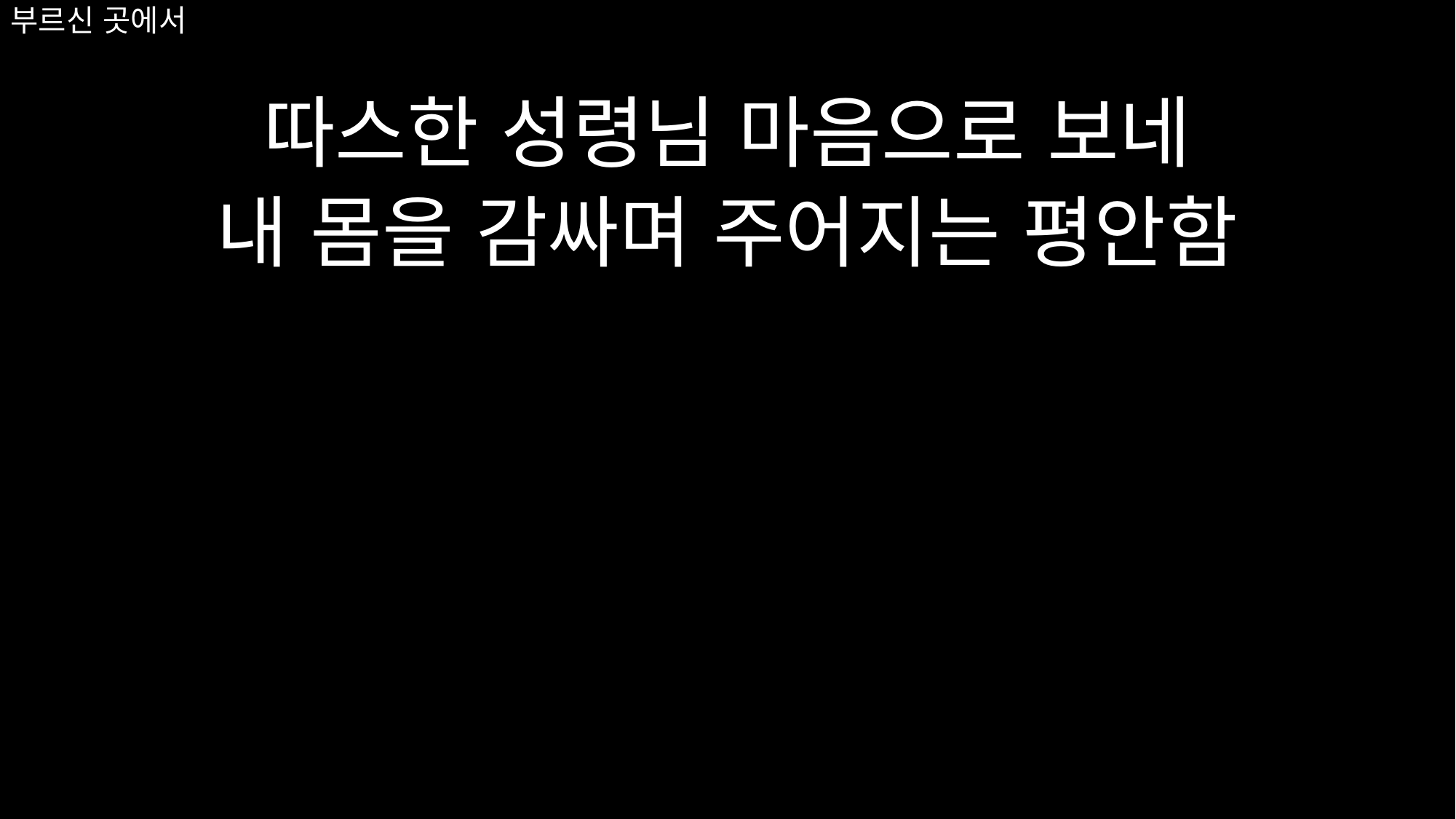

# 부르신 곳에서
따스한 성령님 마음으로 보네
내 몸을 감싸며 주어지는 평안함